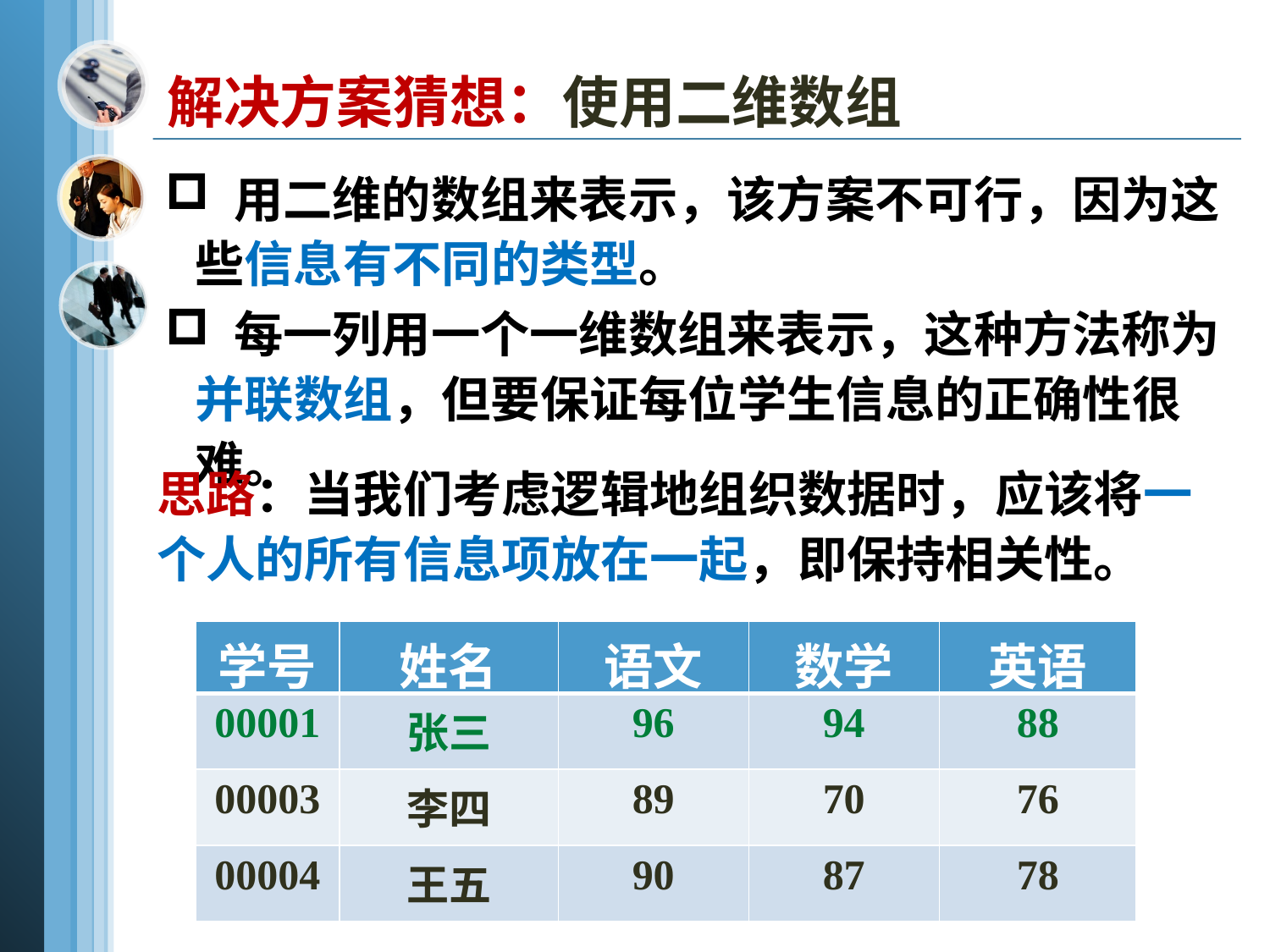

解决方案猜想：使用二维数组
 用二维的数组来表示，该方案不可行，因为这些信息有不同的类型。
 每一列用一个一维数组来表示，这种方法称为并联数组，但要保证每位学生信息的正确性很难。

思路：当我们考虑逻辑地组织数据时，应该将一个人的所有信息项放在一起，即保持相关性。
| 学号 | 姓名 | 语文 | 数学 | 英语 |
| --- | --- | --- | --- | --- |
| 00001 | 张三 | 96 | 94 | 88 |
| 00003 | 李四 | 89 | 70 | 76 |
| 00004 | 王五 | 90 | 87 | 78 |